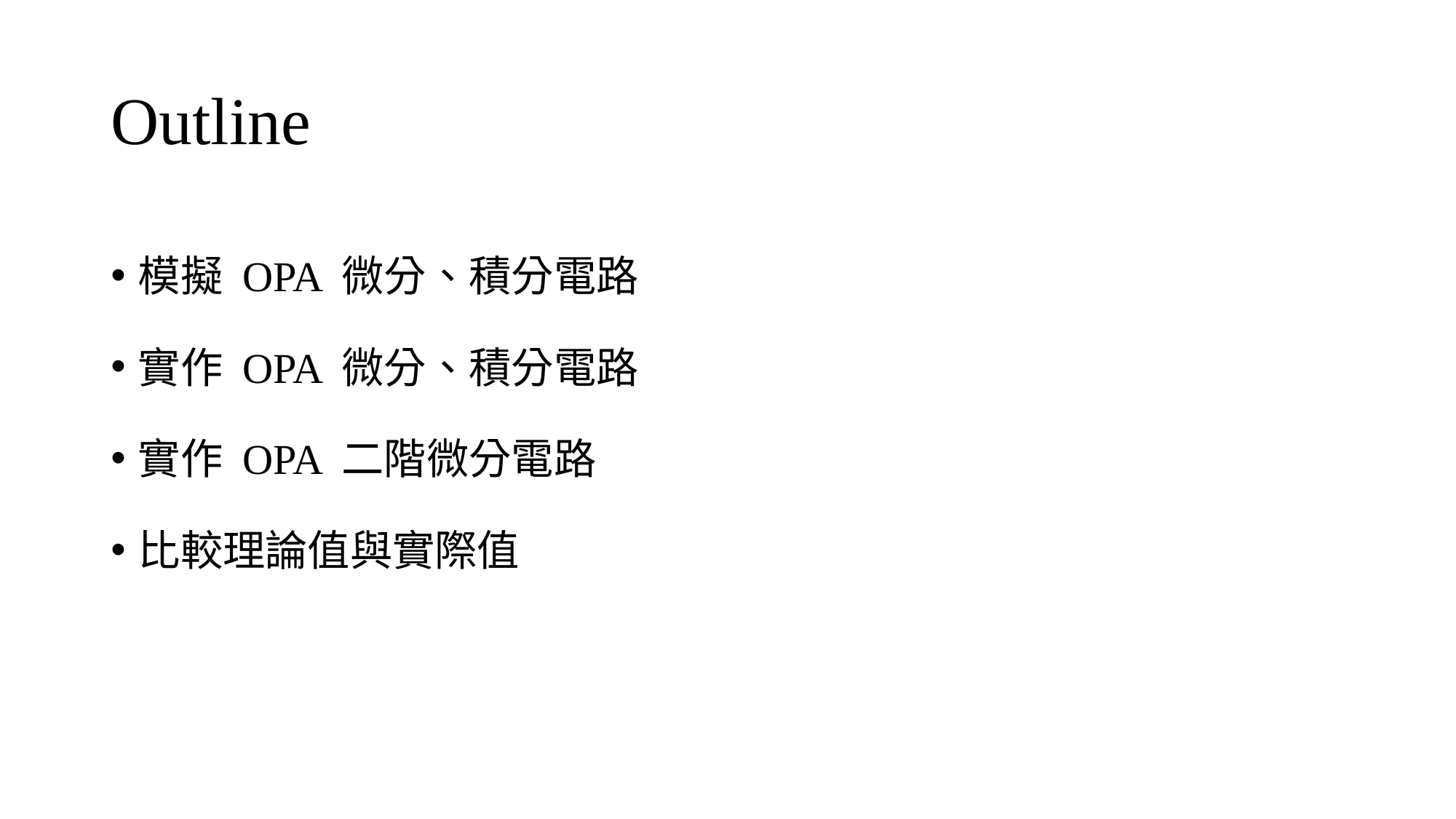

# Outline
模擬 OPA 微分、積分電路
實作 OPA 微分、積分電路
實作 OPA 二階微分電路
比較理論值與實際值